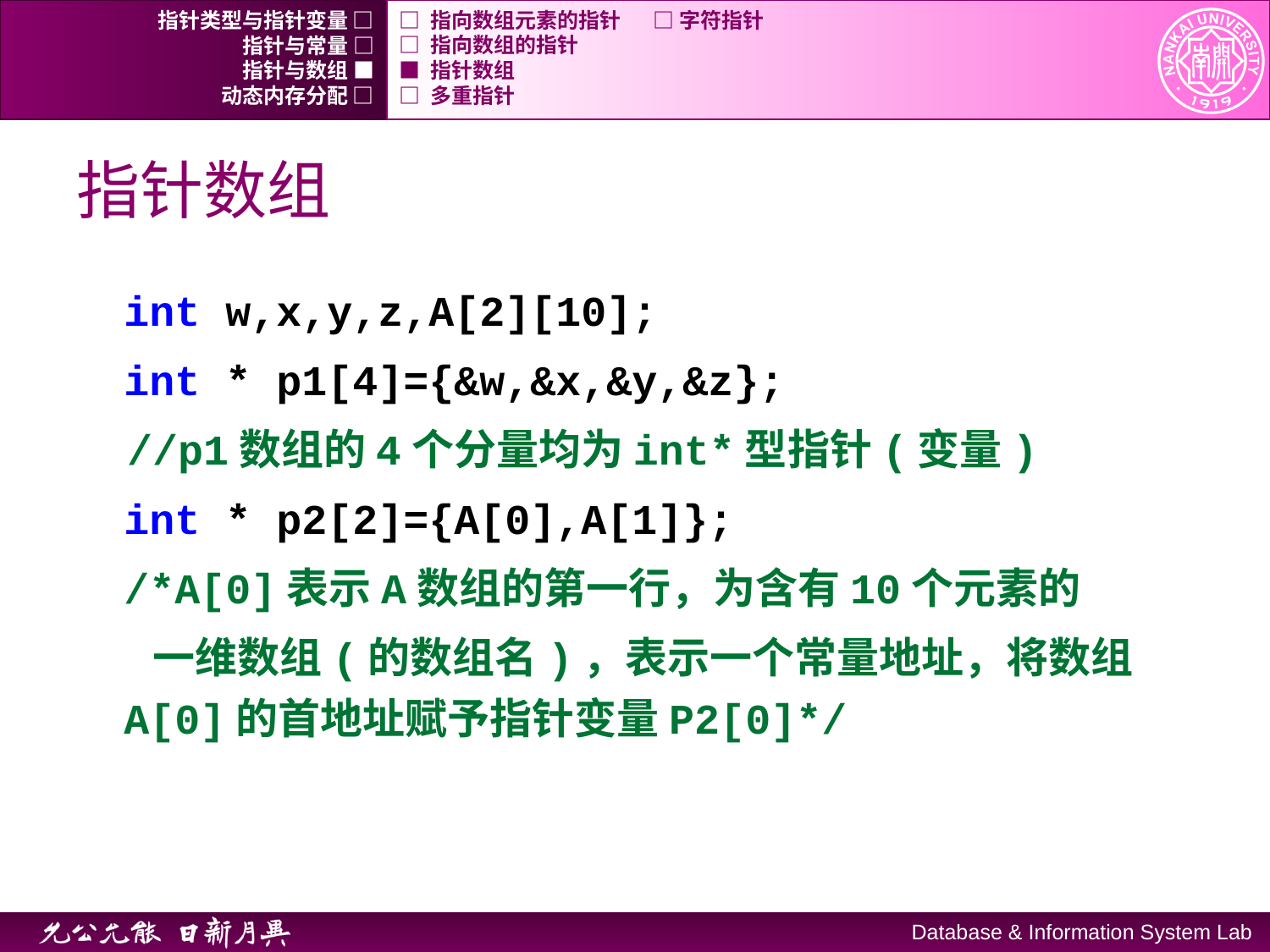

指针类型与指针变量 □
□ 指向数组元素的指针	□ 字符指针
指针与常量 □
□ 指向数组的指针
指针与数组 ■
■ 指针数组
动态内存分配 □
□ 多重指针
# 指针数组
	int w,x,y,z,A[2][10];
	int * p1[4]={&w,&x,&y,&z};
  //p1数组的4个分量均为int*型指针(变量)
	int * p2[2]={A[0],A[1]};
 	/*A[0]表示A数组的第一行，为含有10个元素的
	  一维数组(的数组名)，表示一个常量地址，将数组A[0]的首地址赋予指针变量P2[0]*/